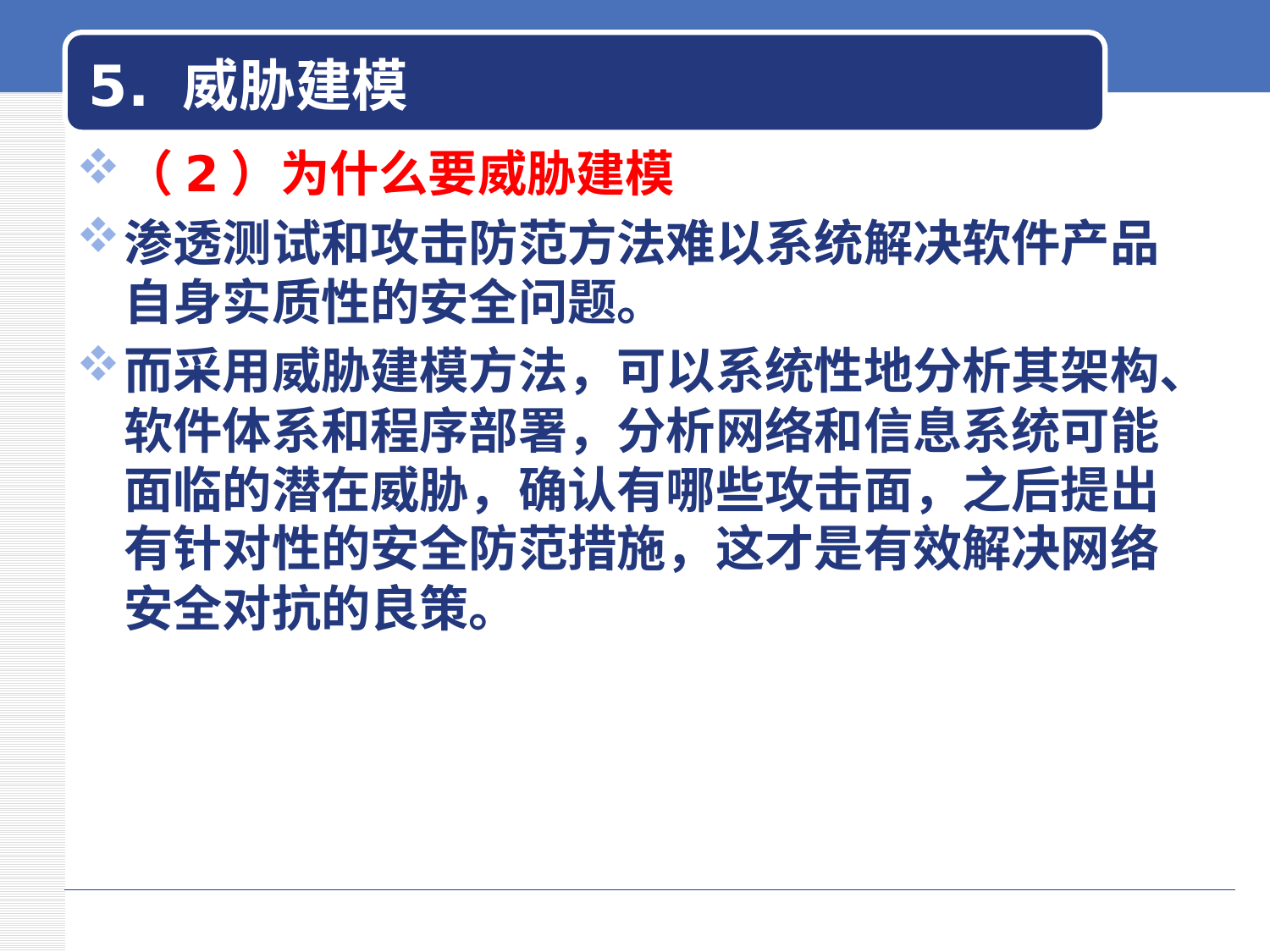

# 5. 威胁建模
（2）为什么要威胁建模
渗透测试和攻击防范方法难以系统解决软件产品自身实质性的安全问题。
而采用威胁建模方法，可以系统性地分析其架构、软件体系和程序部署，分析网络和信息系统可能面临的潜在威胁，确认有哪些攻击面，之后提出有针对性的安全防范措施，这才是有效解决网络安全对抗的良策。